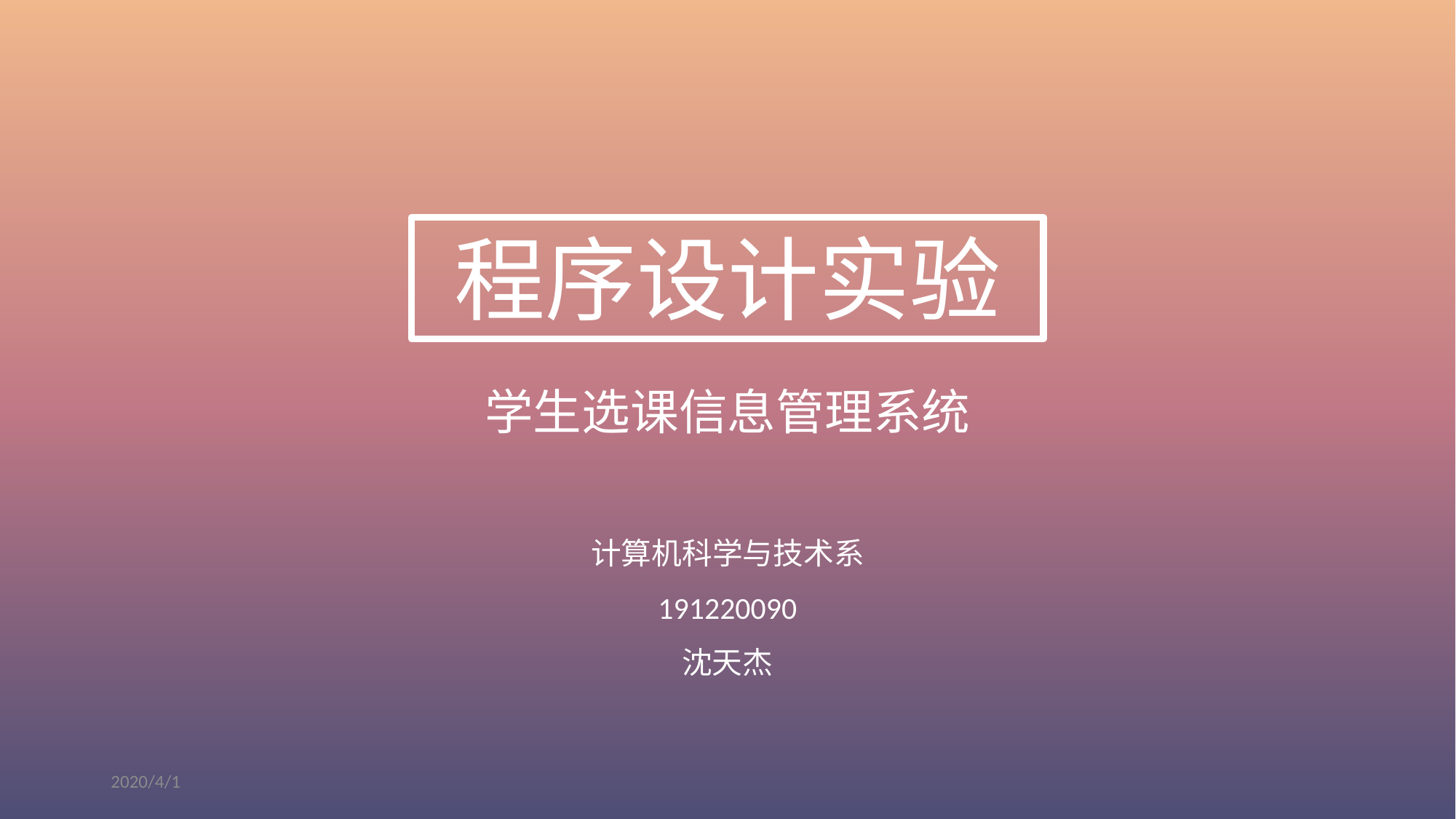

# 程序设计实验
学生选课信息管理系统
计算机科学与技术系
191220090
沈天杰
2020/4/1